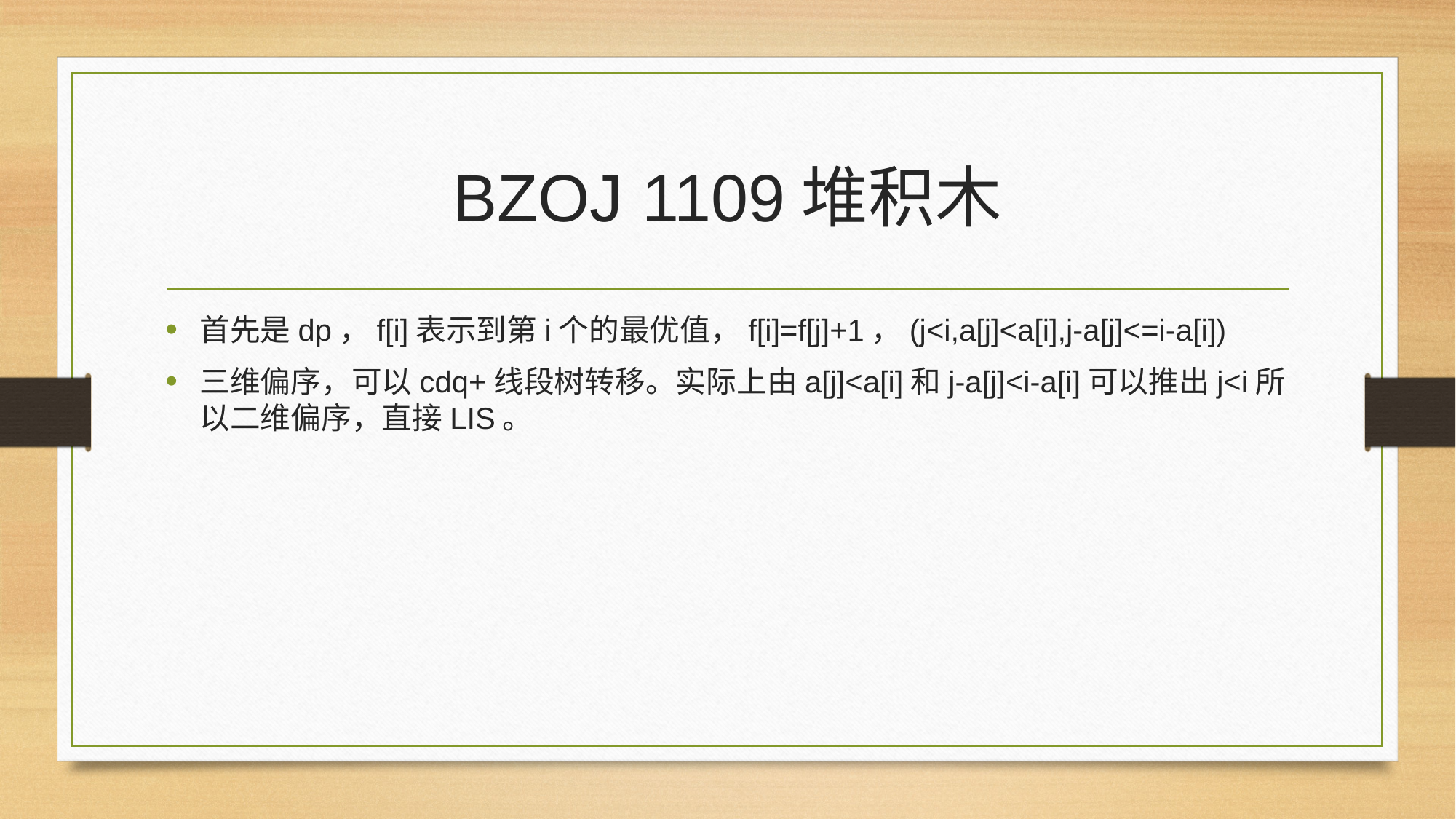

# BZOJ 1109堆积木
首先是dp，f[i]表示到第i个的最优值，f[i]=f[j]+1，(j<i,a[j]<a[i],j-a[j]<=i-a[i])
三维偏序，可以cdq+线段树转移。实际上由a[j]<a[i]和j-a[j]<i-a[i]可以推出j<i所以二维偏序，直接LIS。